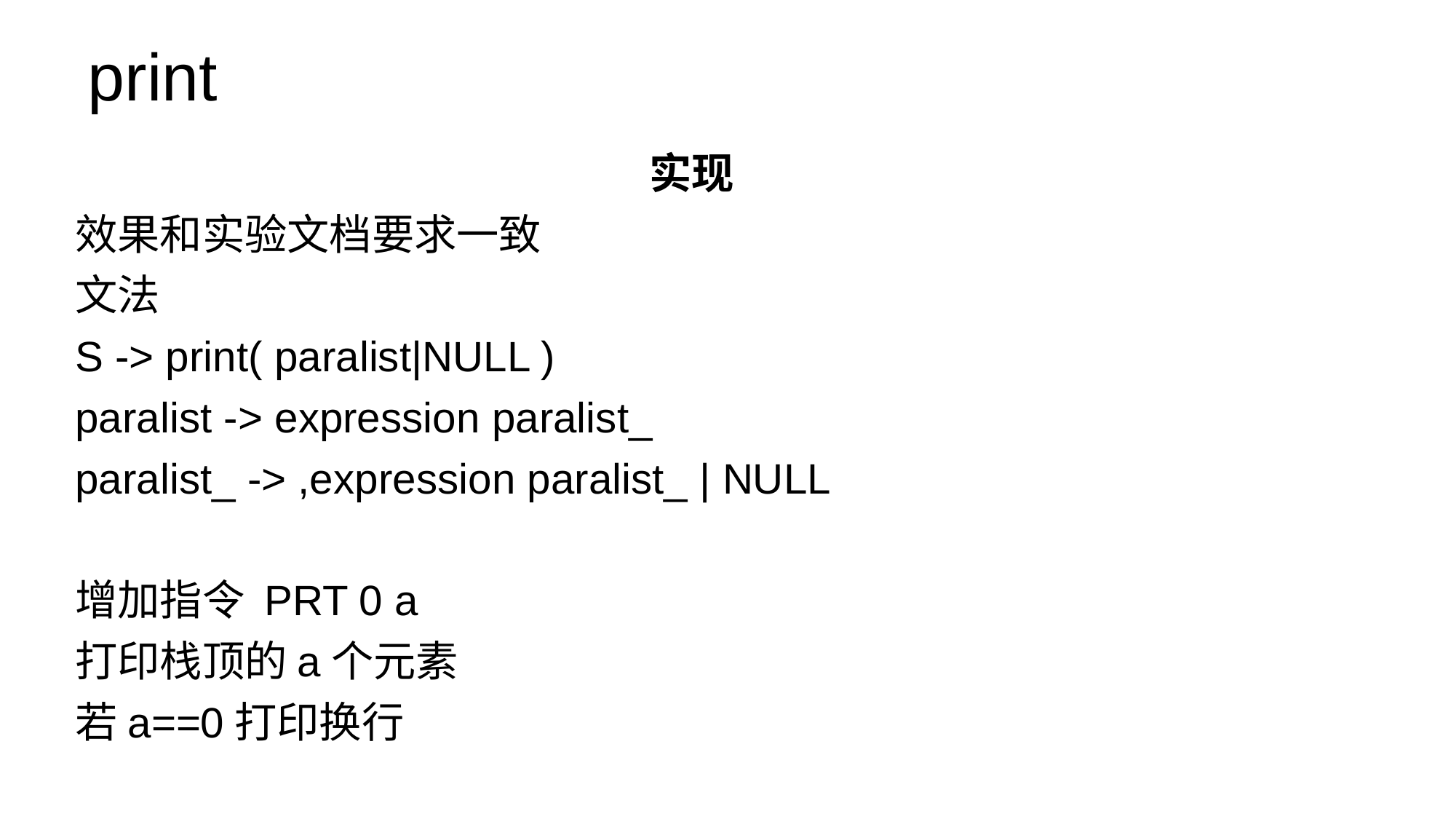

# print
实现
效果和实验文档要求一致
文法
S -> print( paralist|NULL )
paralist -> expression paralist_
paralist_ -> ,expression paralist_ | NULL

增加指令 PRT 0 a
打印栈顶的a个元素
若a==0打印换行